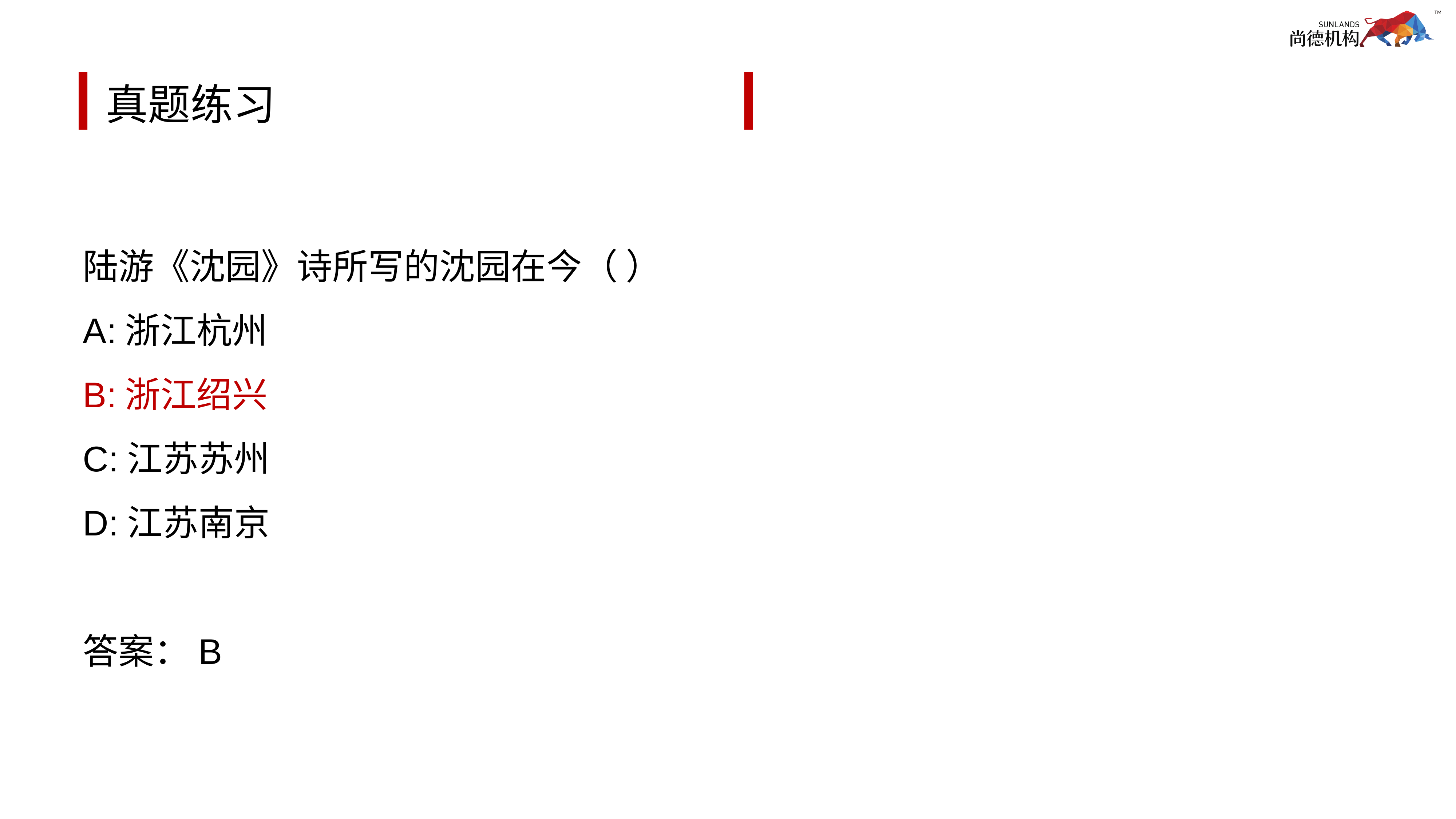

# 真题练习
陆游《沈园》诗所写的沈园在今（ ）
A:浙江杭州
B:浙江绍兴
C:江苏苏州
D:江苏南京

答案：B